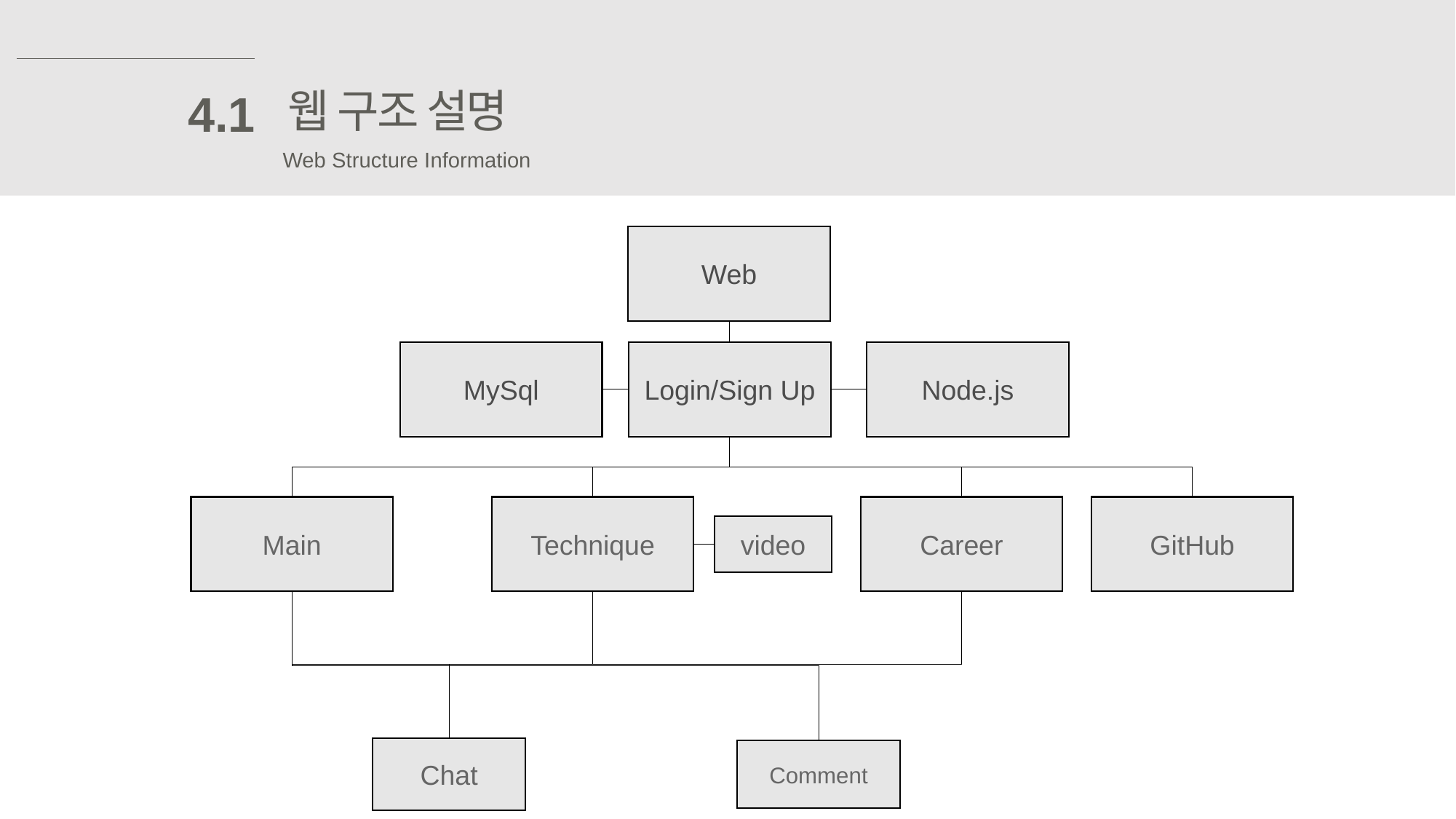

웹 구조 설명
4.1
Web Structure Information
Web
Node.js
MySql
Login/Sign Up
Main
Technique
Career
GitHub
video
Chat
Comment